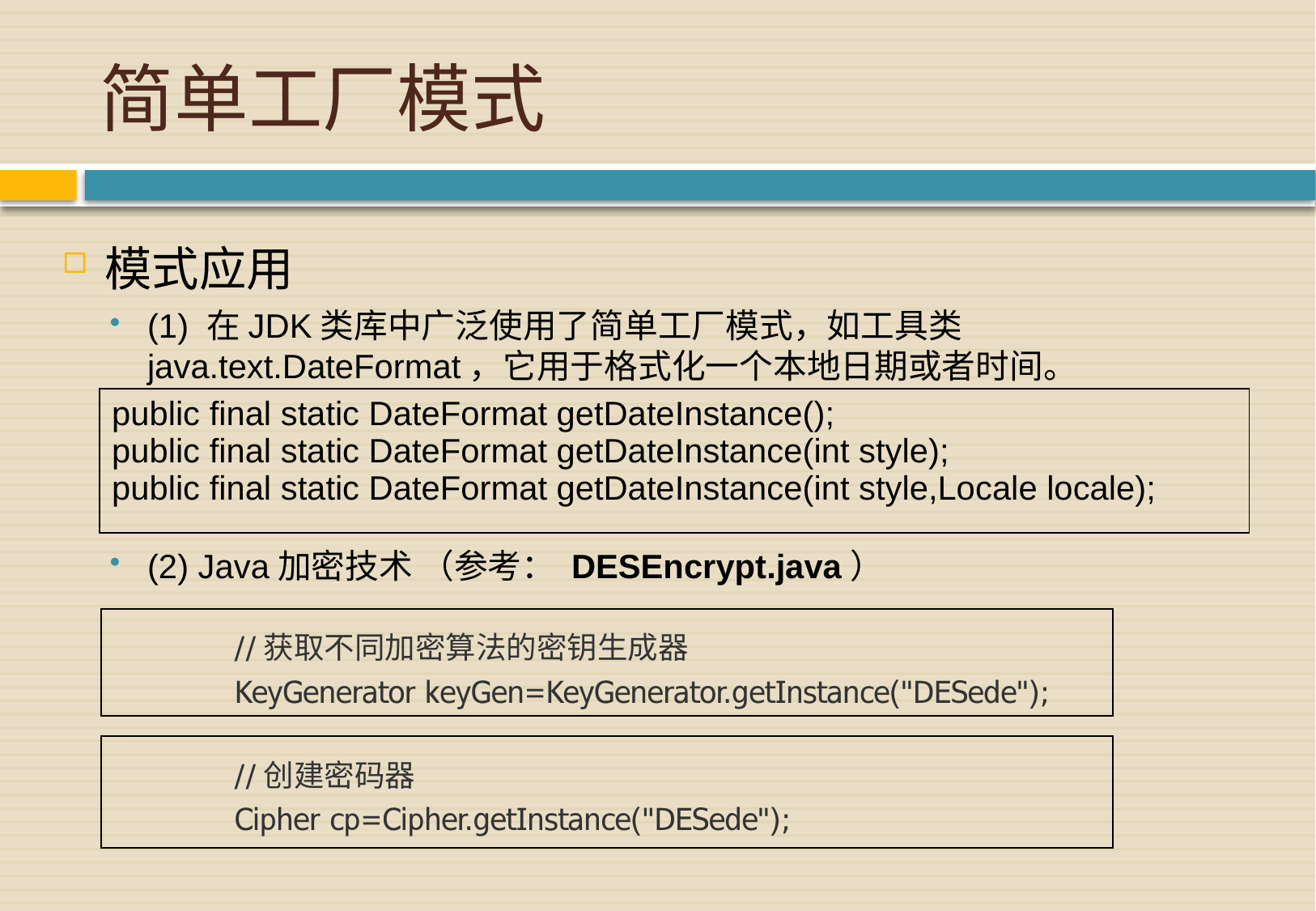

# 简单工厂模式
模式应用
(1) 在JDK类库中广泛使用了简单工厂模式，如工具类java.text.DateFormat，它用于格式化一个本地日期或者时间。

(2) Java加密技术 （参考： DESEncrypt.java）

| public final static DateFormat getDateInstance(); public final static DateFormat getDateInstance(int style); public final static DateFormat getDateInstance(int style,Locale locale); |
| --- |
| //获取不同加密算法的密钥生成器 KeyGenerator keyGen=KeyGenerator.getInstance("DESede"); |
| --- |
| //创建密码器 Cipher cp=Cipher.getInstance("DESede"); |
| --- |